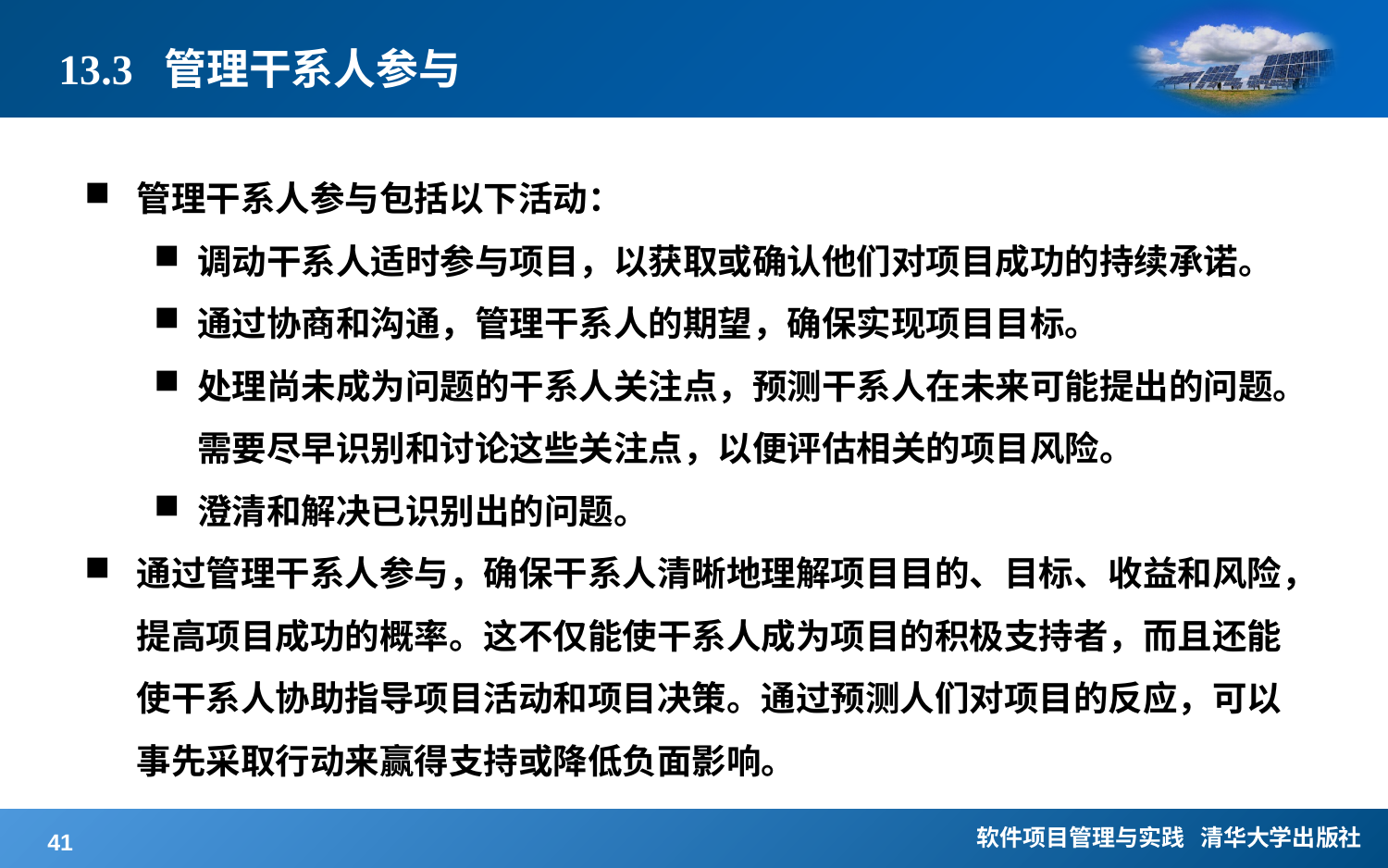

# 13.3  管理干系人参与
管理干系人参与包括以下活动：
调动干系人适时参与项目，以获取或确认他们对项目成功的持续承诺。
通过协商和沟通，管理干系人的期望，确保实现项目目标。
处理尚未成为问题的干系人关注点，预测干系人在未来可能提出的问题。需要尽早识别和讨论这些关注点，以便评估相关的项目风险。
澄清和解决已识别出的问题。
通过管理干系人参与，确保干系人清晰地理解项目目的、目标、收益和风险，提高项目成功的概率。这不仅能使干系人成为项目的积极支持者，而且还能使干系人协助指导项目活动和项目决策。通过预测人们对项目的反应，可以事先采取行动来赢得支持或降低负面影响。